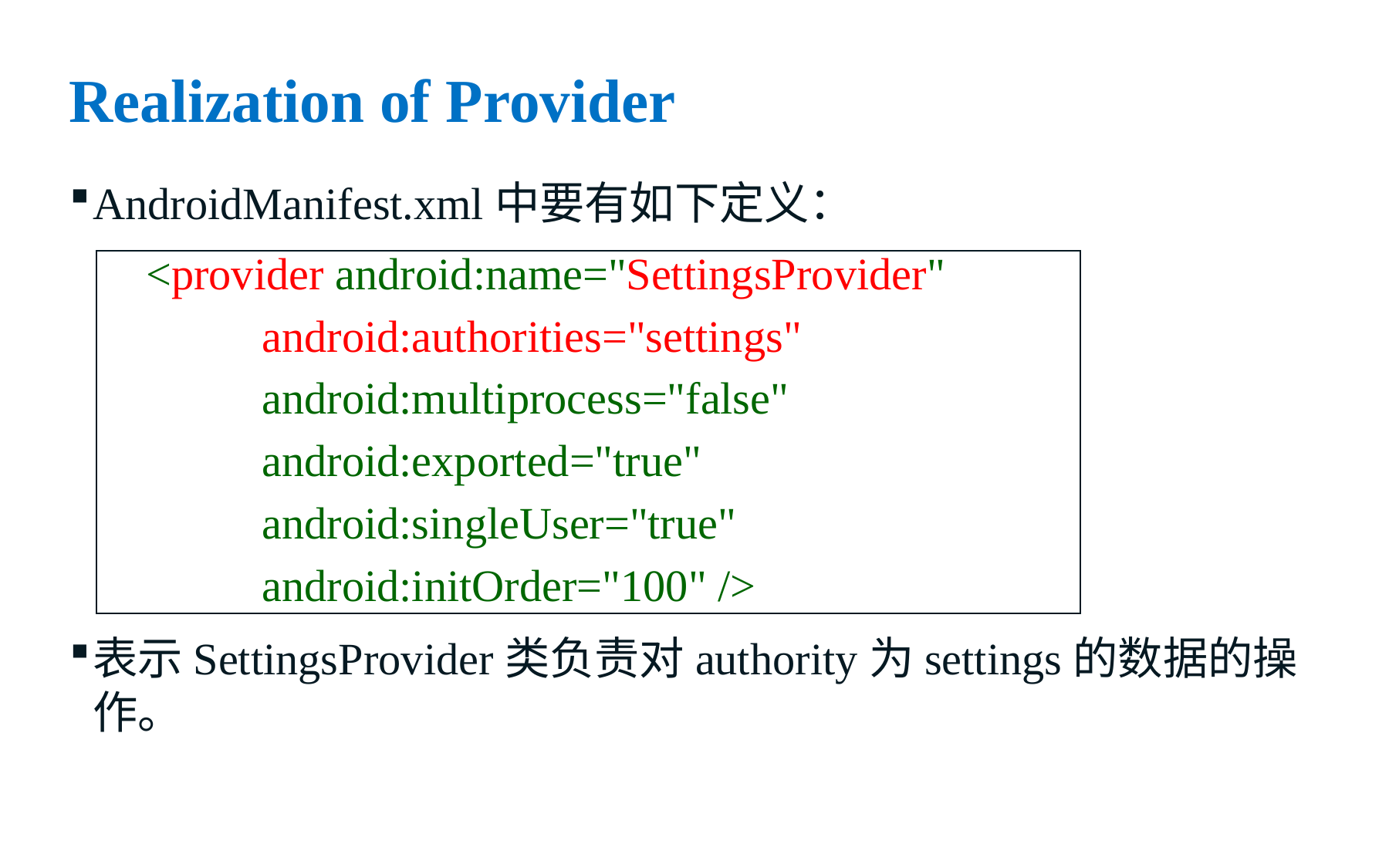

# Realization of Provider
AndroidManifest.xml中要有如下定义：

表示SettingsProvider类负责对authority为settings的数据的操作。
<provider android:name="SettingsProvider"
 	android:authorities="settings"
	android:multiprocess="false"
	android:exported="true"
	android:singleUser="true"
	android:initOrder="100" />